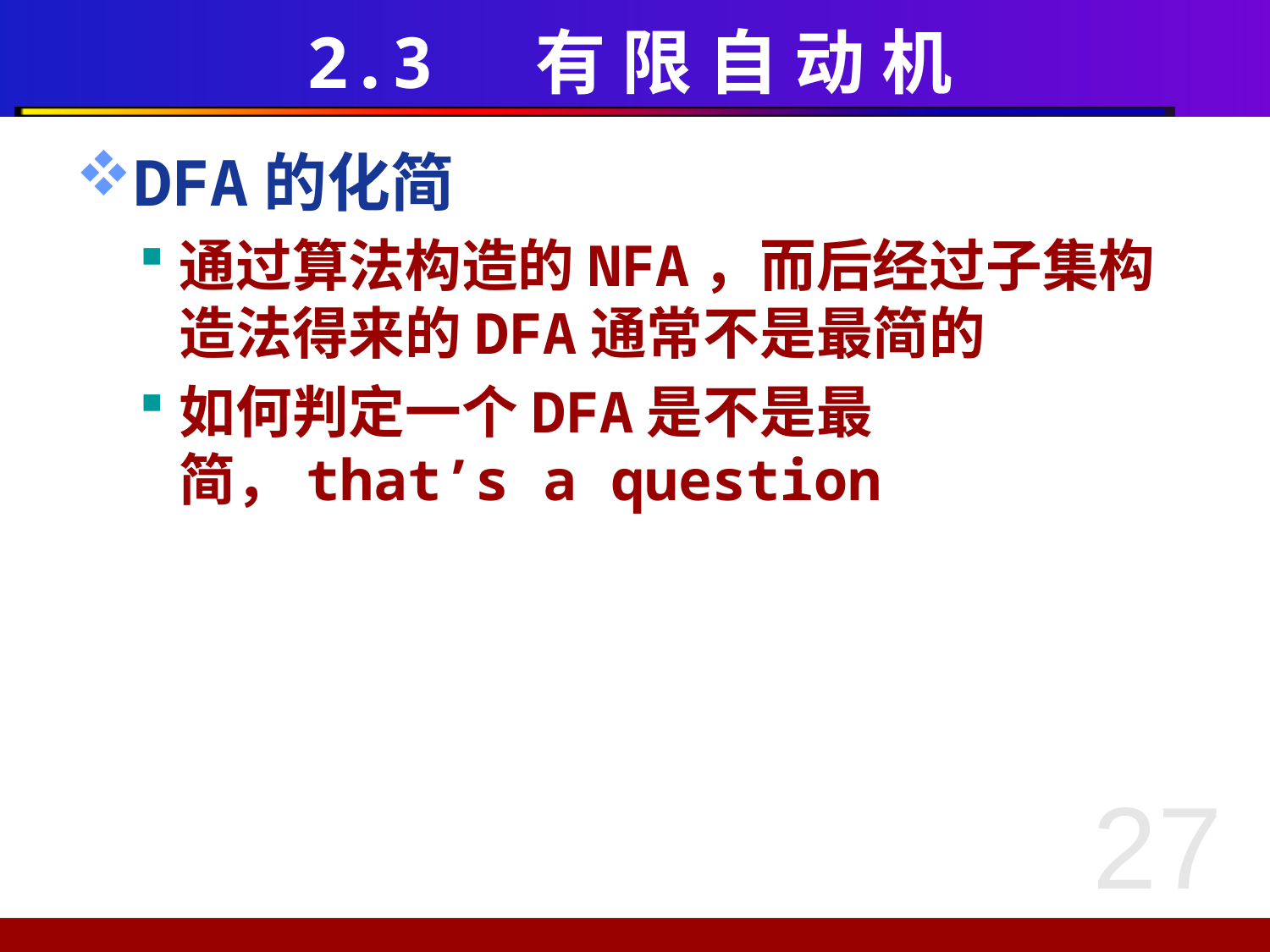

# 2.3  有 限 自 动 机
DFA的化简
通过算法构造的NFA，而后经过子集构造法得来的DFA通常不是最简的
如何判定一个DFA是不是最简，that’s a question
27